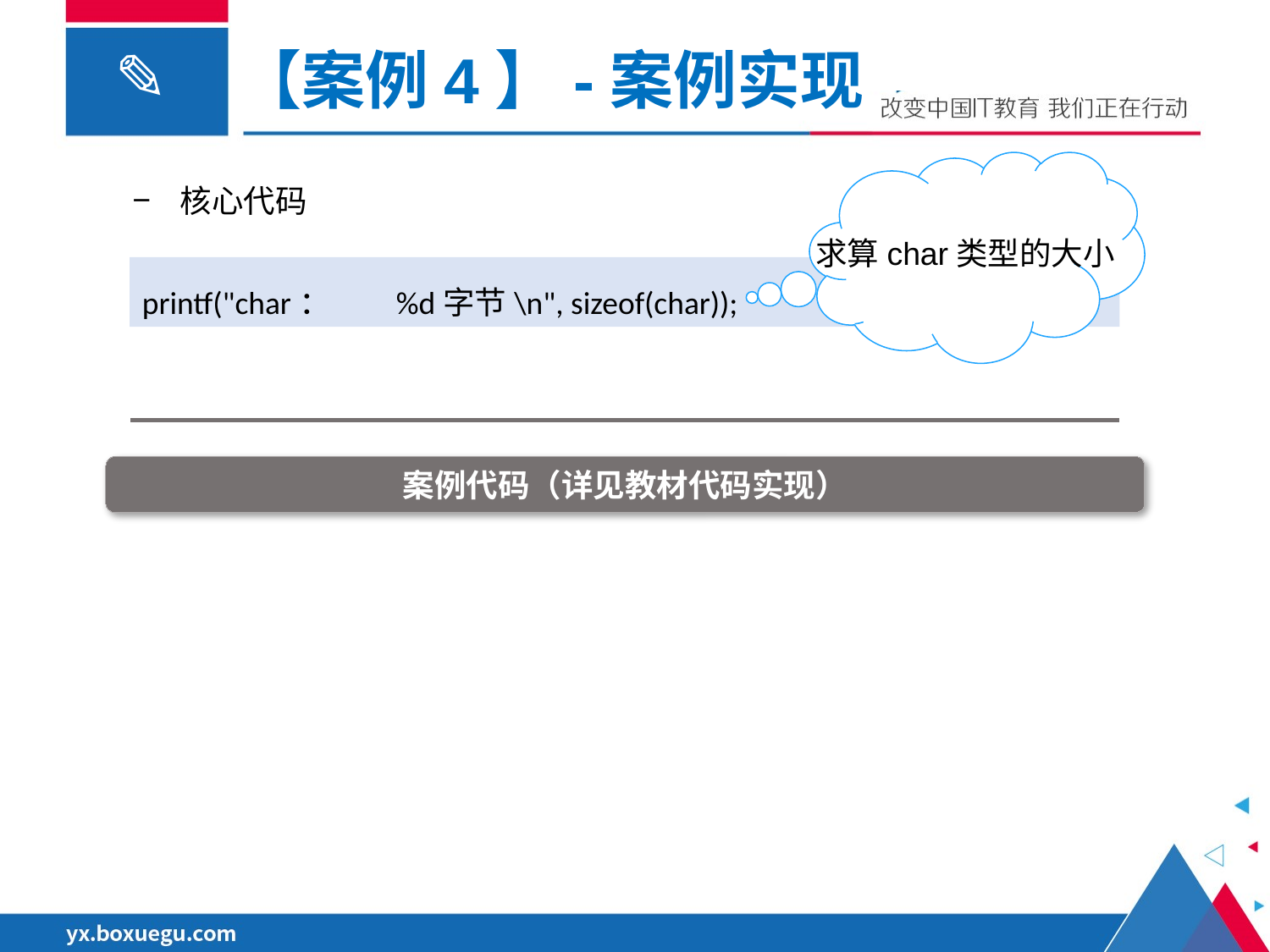

【案例4】-案例实现
求算char类型的大小
核心代码
printf("char：	%d字节\n", sizeof(char));
案例代码（详见教材代码实现）